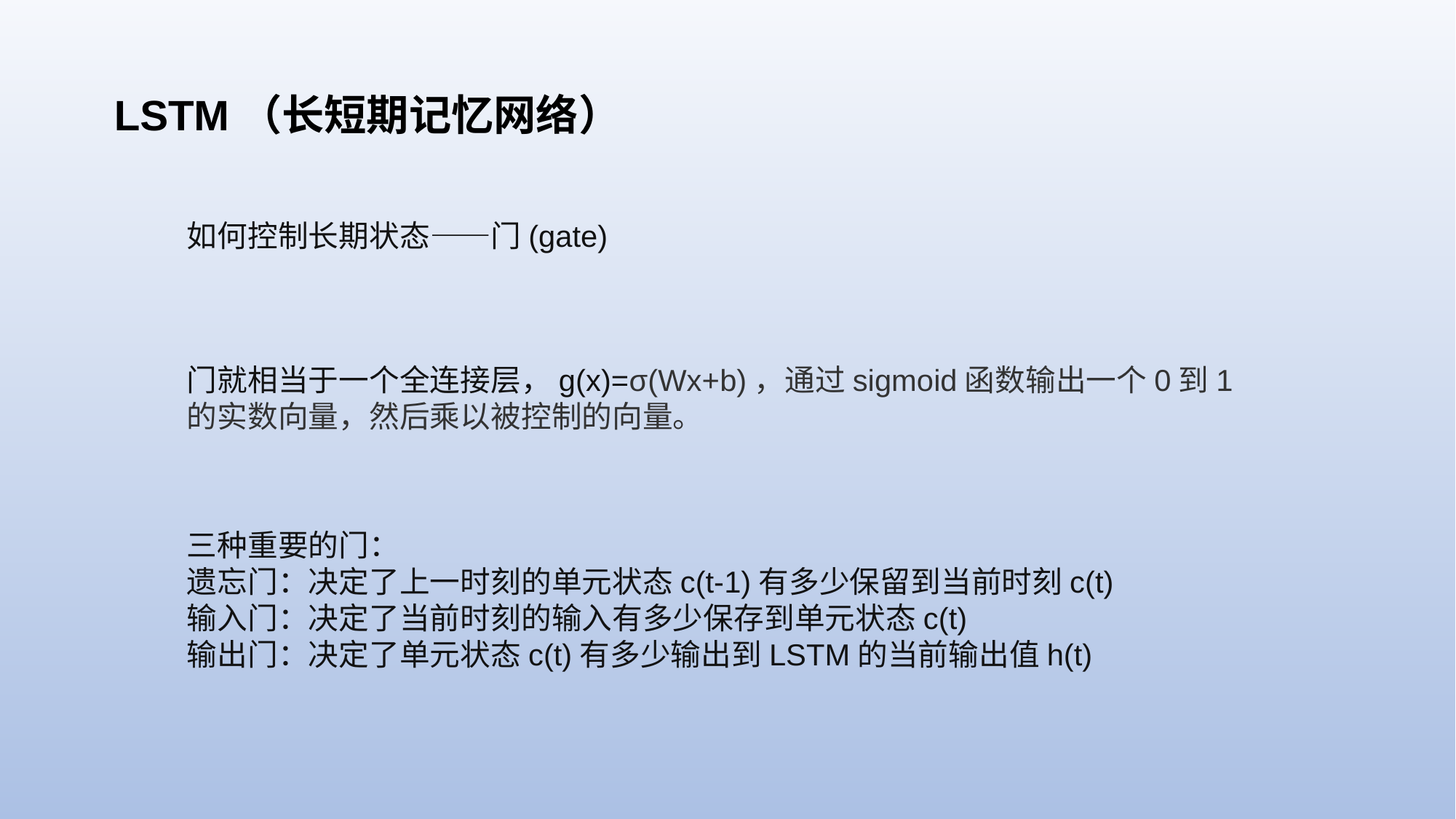

LSTM（长短期记忆网络）
如何控制长期状态——门(gate)
门就相当于一个全连接层，g(x)=σ(Wx+b)，通过sigmoid函数输出一个0到1的实数向量，然后乘以被控制的向量。
三种重要的门：
遗忘门：决定了上一时刻的单元状态c(t-1)有多少保留到当前时刻c(t)
输入门：决定了当前时刻的输入有多少保存到单元状态c(t)
输出门：决定了单元状态c(t)有多少输出到LSTM的当前输出值h(t)